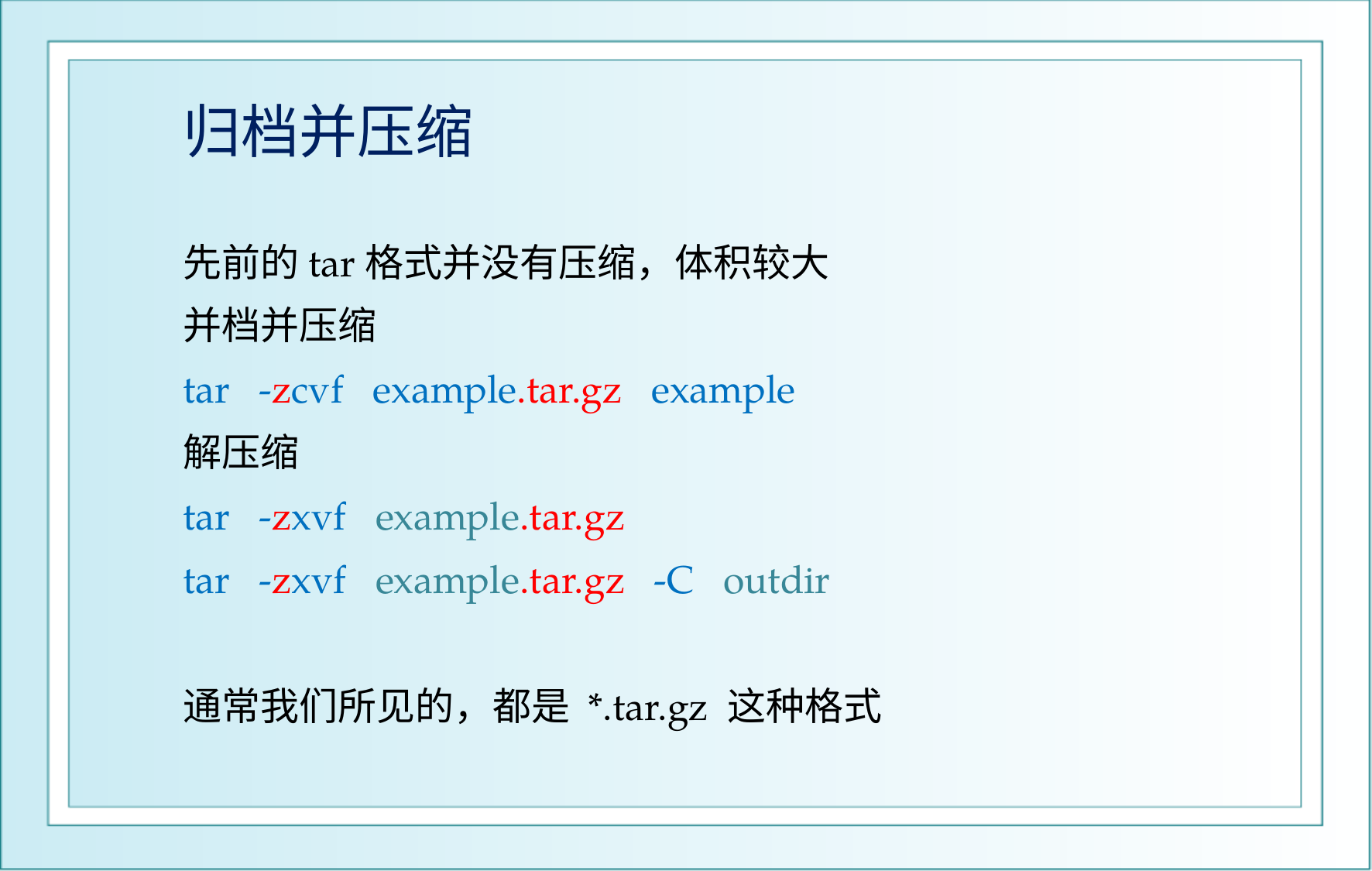

# 归档并压缩
先前的tar格式并没有压缩，体积较大
并档并压缩
tar   -zcvf   example.tar.gz   example
解压缩
tar   -zxvf   example.tar.gz
tar   -zxvf   example.tar.gz   -C   outdir

通常我们所见的，都是 *.tar.gz 这种格式